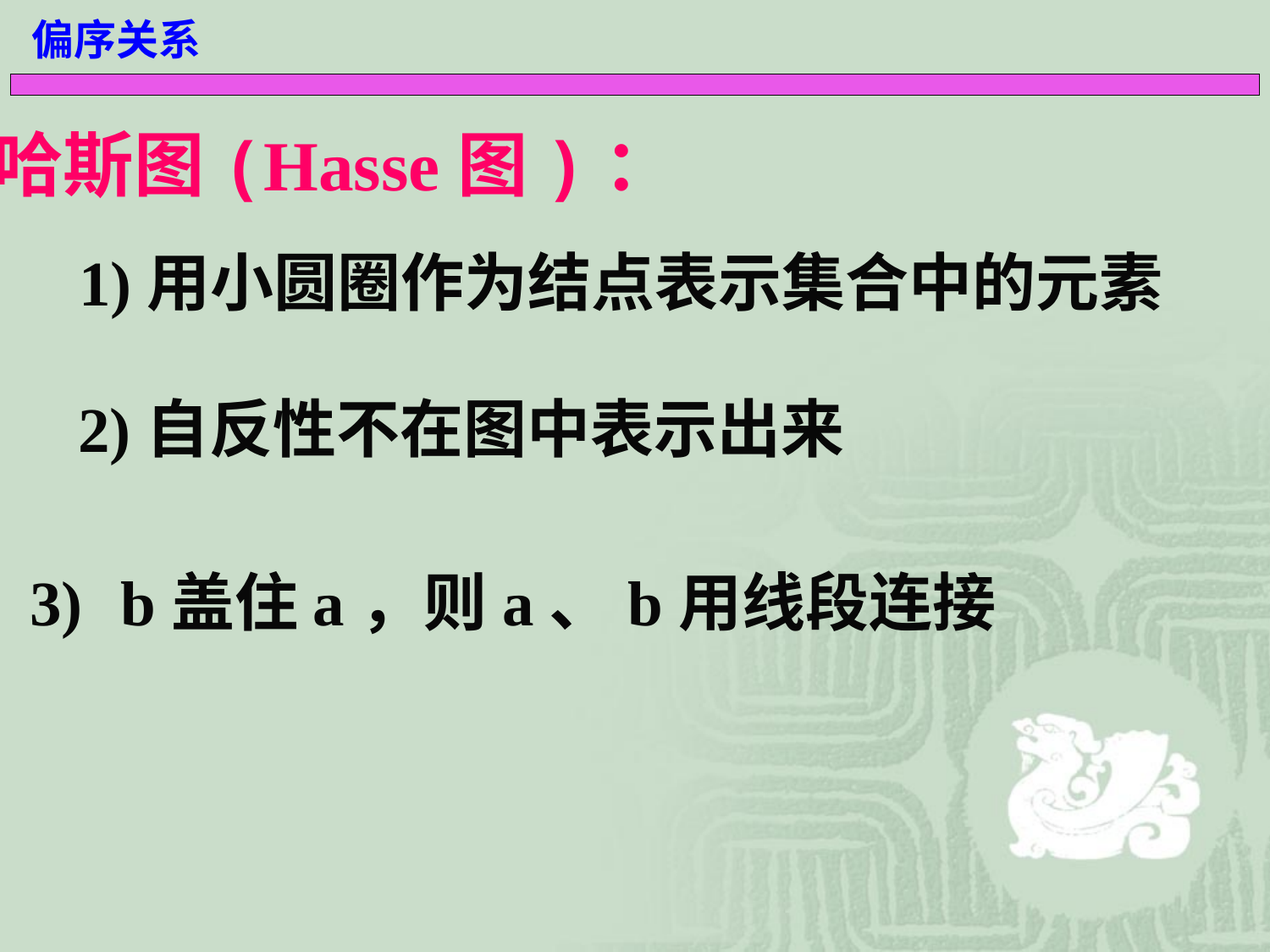

偏序关系
哈斯图(Hasse图)：

1)用小圆圈作为结点表示集合中的元素
2)自反性不在图中表示出来
3) b盖住a，则a、b用线段连接